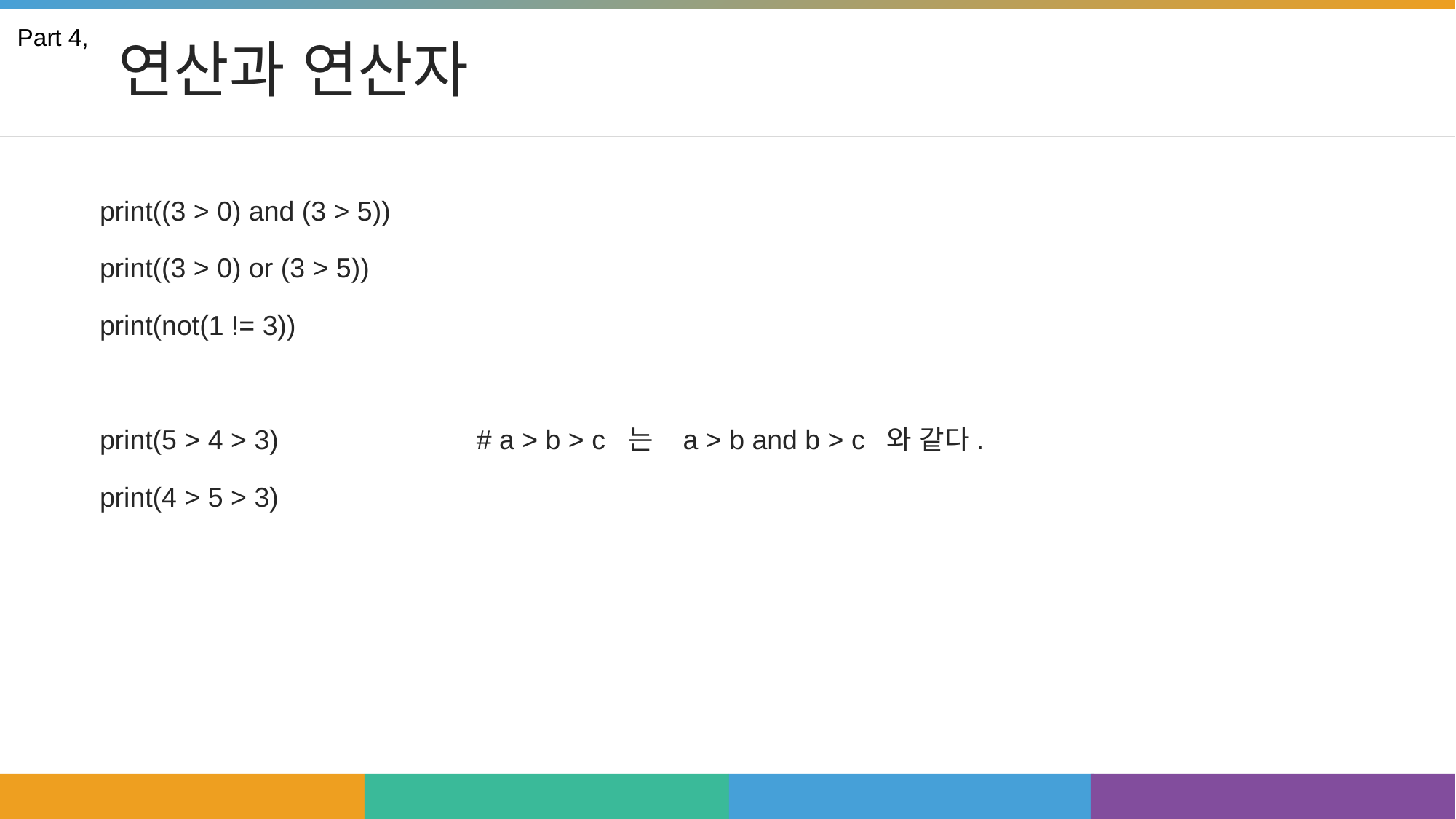

# 연산과 연산자
Part 4,
print((3 > 0) and (3 > 5))
print((3 > 0) or (3 > 5))
print(not(1 != 3))

print(5 > 4 > 3)                          # a > b > c  는   a > b and b > c  와 같다.
print(4 > 5 > 3)